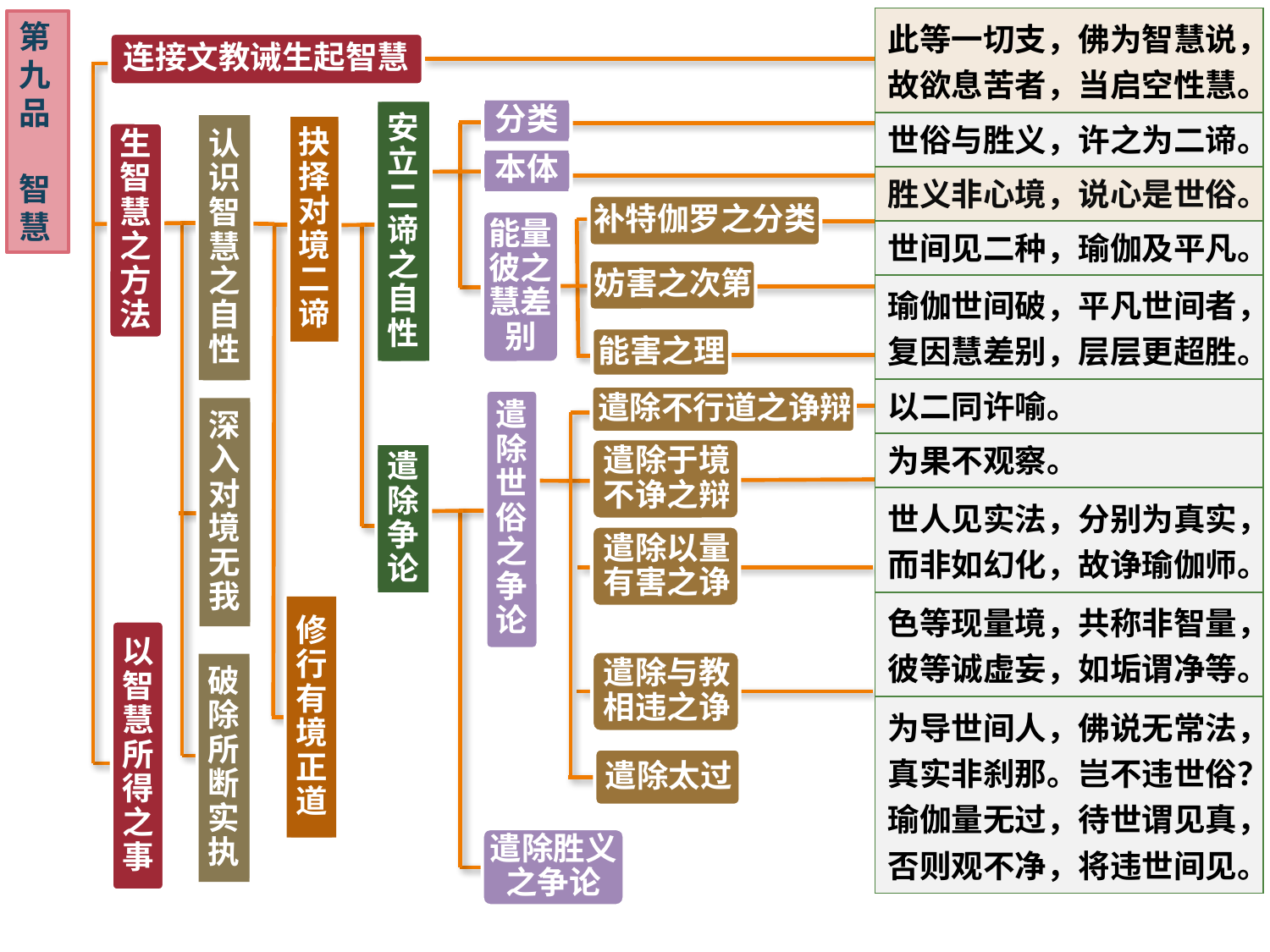

| 此等一切支，佛为智慧说，故欲息苦者，当启空性慧。 |
| --- |
| 世俗与胜义，许之为二谛。 |
| 胜义非心境，说心是世俗。 |
| 世间见二种，瑜伽及平凡。 |
| 瑜伽世间破，平凡世间者，复因慧差别，层层更超胜。 |
| 以二同许喻。 |
| 为果不观察。 |
| 世人见实法，分别为真实，而非如幻化，故诤瑜伽师。 |
| 色等现量境，共称非智量，彼等诚虚妄，如垢谓净等。 |
| 为导世间人，佛说无常法，真实非刹那。岂不违世俗？瑜伽量无过，待世谓见真，否则观不净，将违世间见。 |
第九品

智慧

连接文教诫生起智慧

安立二谛之自性
分类

认识智慧之自性

抉择对境二谛

生智慧之方法
本体

补特伽罗之分类
能量彼之慧差别

妨害之次第

能害之理

遣除不行道之诤辩
遣除世俗之争论

深入对境无我

遣除于境不诤之辩

遣除争论

遣除以量有害之诤

修行有境正道

以智慧所得之事

遣除与教相违之诤

破除所断实执

遣除太过
遣除胜义之争论